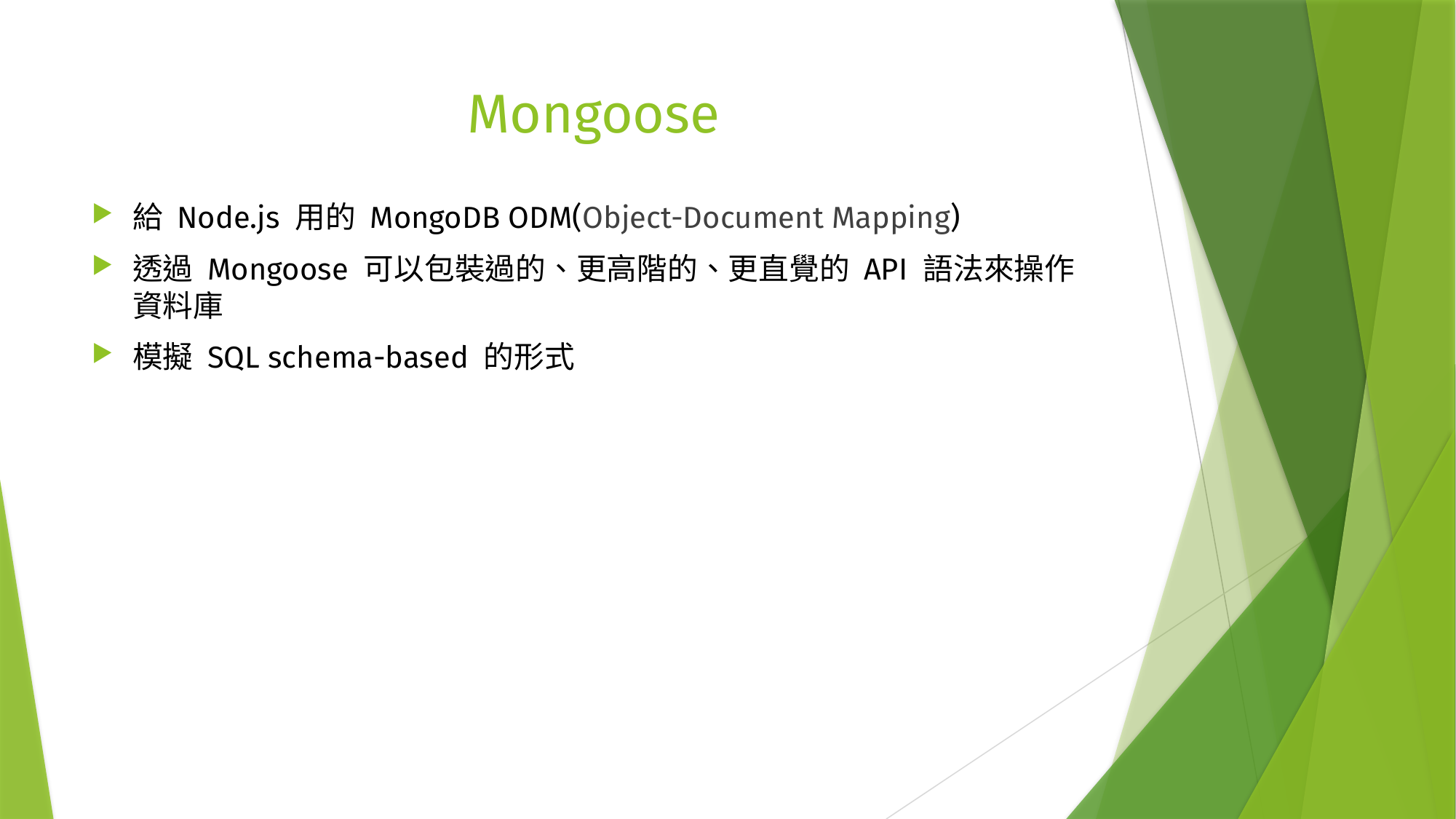

# Mongoose
給 Node.js 用的 MongoDB ODM(Object-Document Mapping)
透過 Mongoose 可以包裝過的、更高階的、更直覺的 API 語法來操作資料庫
模擬 SQL schema-based 的形式